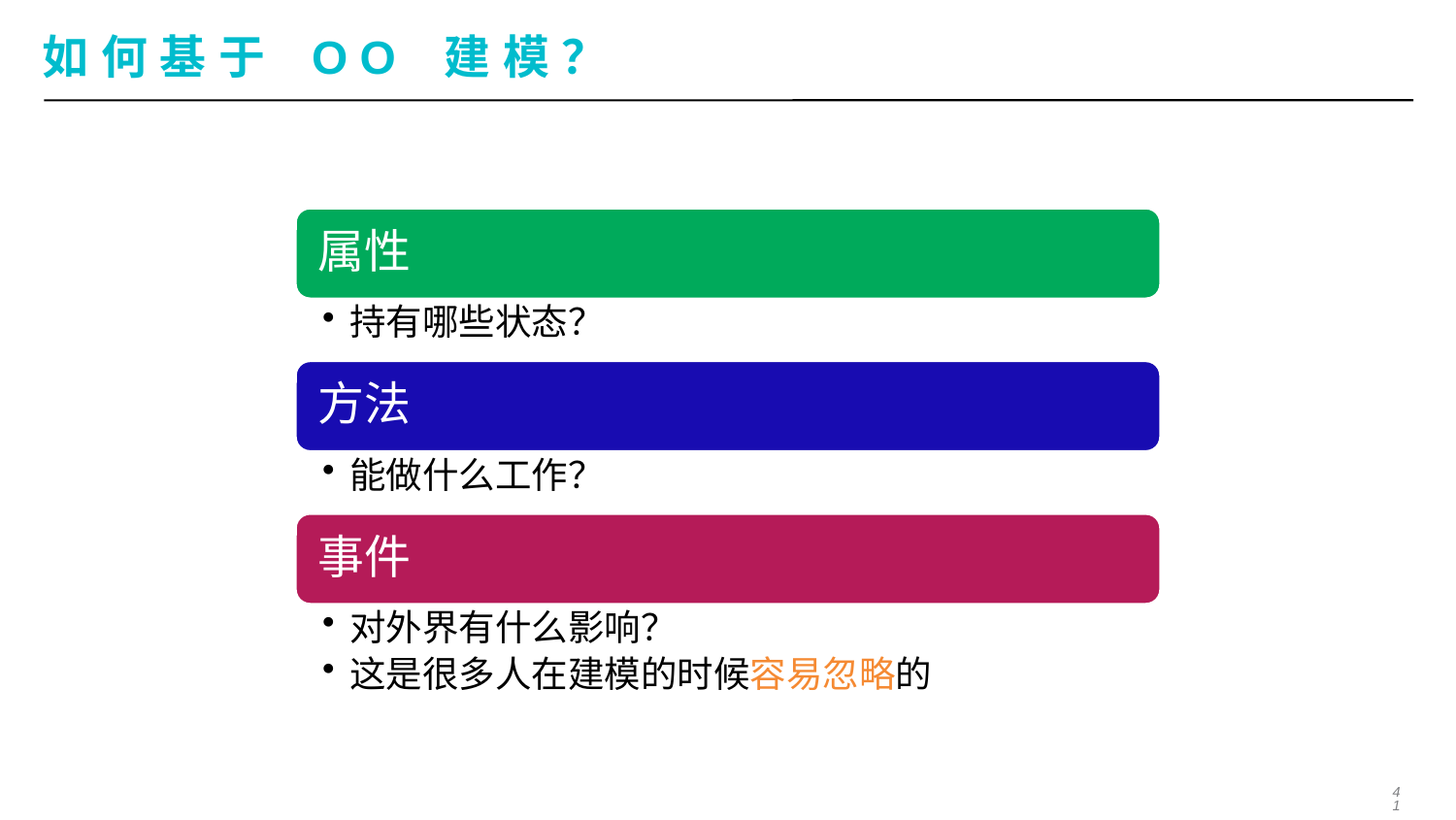

# 如何基于 OO 建模？
属性
持有哪些状态？
方法
能做什么工作？
事件
对外界有什么影响？
这是很多人在建模的时候容易忽略的
41